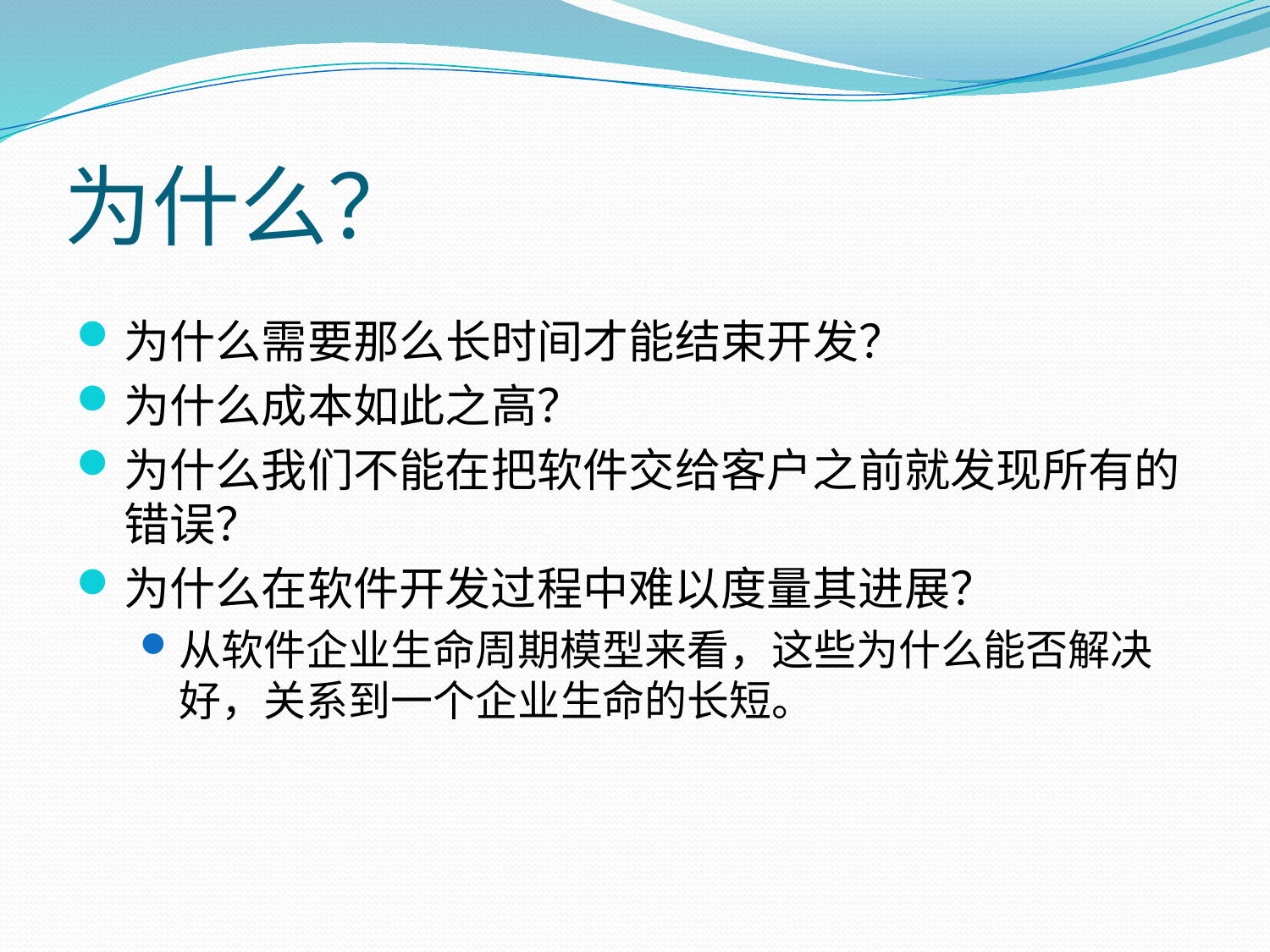

# 为什么？
为什么需要那么长时间才能结束开发？
为什么成本如此之高？
为什么我们不能在把软件交给客户之前就发现所有的错误？
为什么在软件开发过程中难以度量其进展？
从软件企业生命周期模型来看，这些为什么能否解决好，关系到一个企业生命的长短。